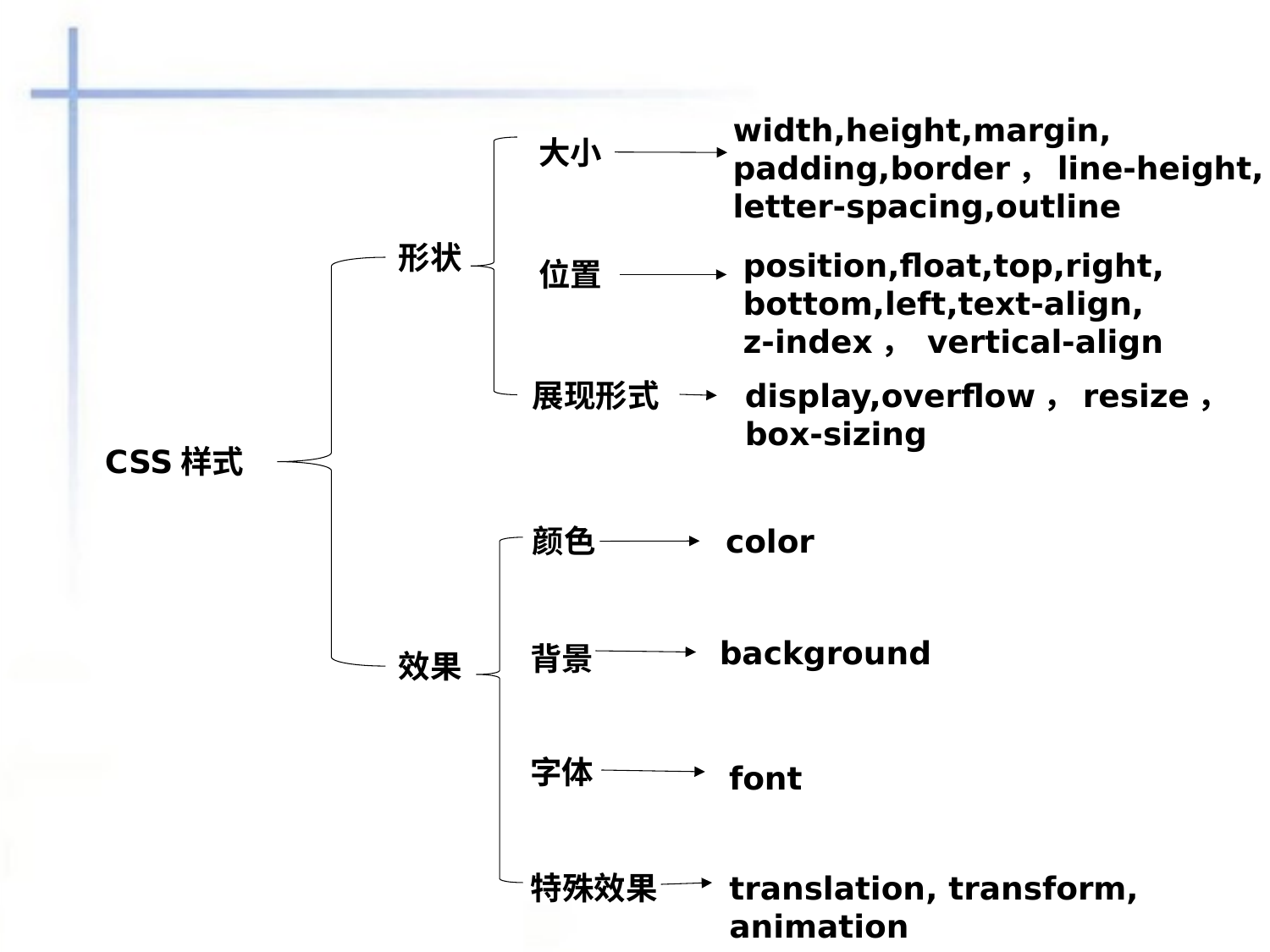

width,height,margin,
padding,border，line-height,
letter-spacing,outline
大小

形状
position,float,top,right,
bottom,left,text-align,
z-index， vertical-align
位置

展现形式
display,overflow，resize，
box-sizing
CSS样式
颜色
color

 background
背景
效果
字体
font
特殊效果
translation, transform,
animation